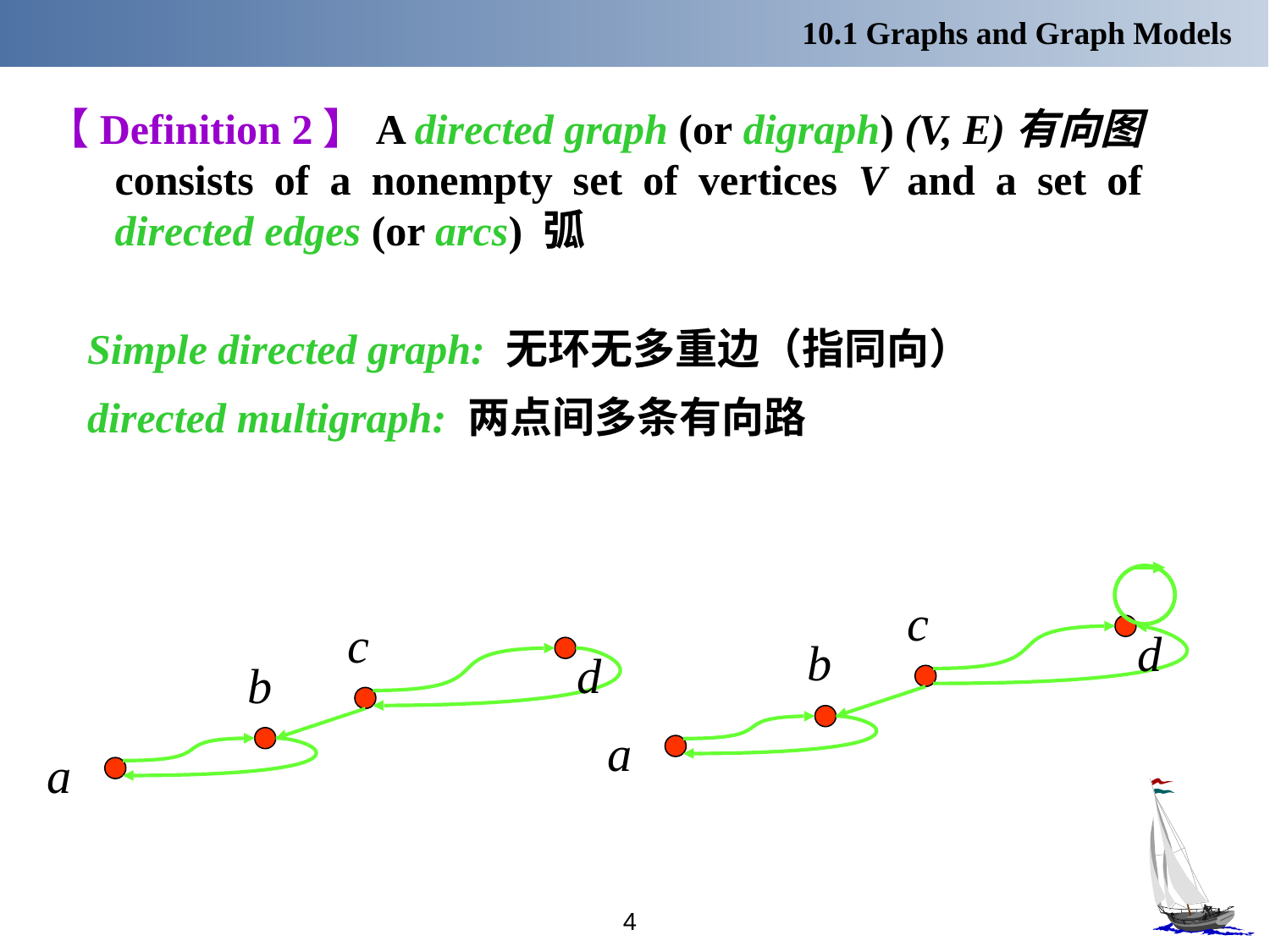

10.1 Graphs and Graph Models
【Definition 2】A directed graph (or digraph) (V, E)有向图 consists of a nonempty set of vertices V and a set of directed edges (or arcs) 弧
Simple directed graph: 无环无多重边（指同向）
directed multigraph: 两点间多条有向路

c

d
b

a

c

d
b

a

4